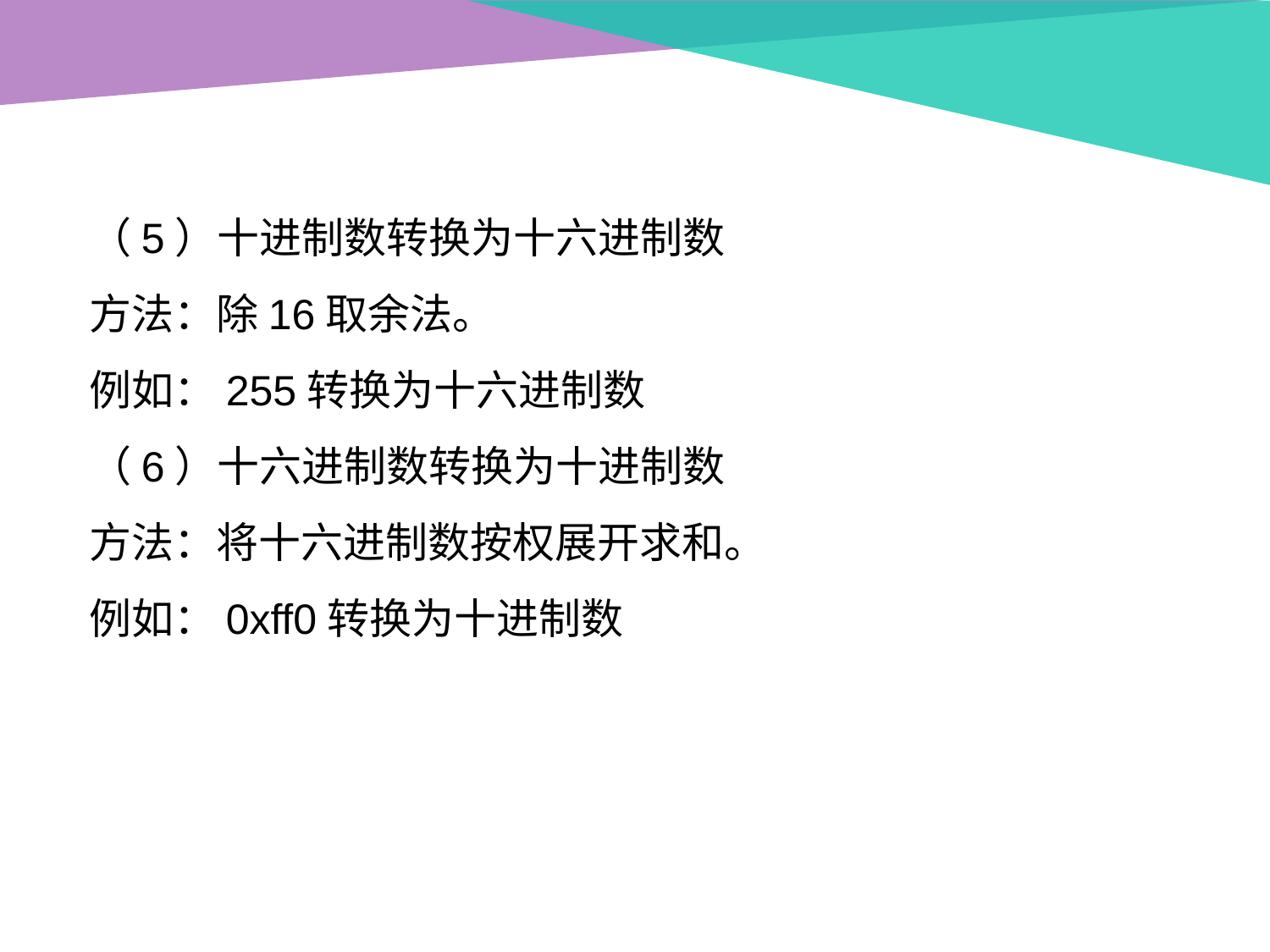

（5）十进制数转换为十六进制数
方法：除16取余法。
例如：255转换为十六进制数
（6）十六进制数转换为十进制数
方法：将十六进制数按权展开求和。
例如：0xff0转换为十进制数